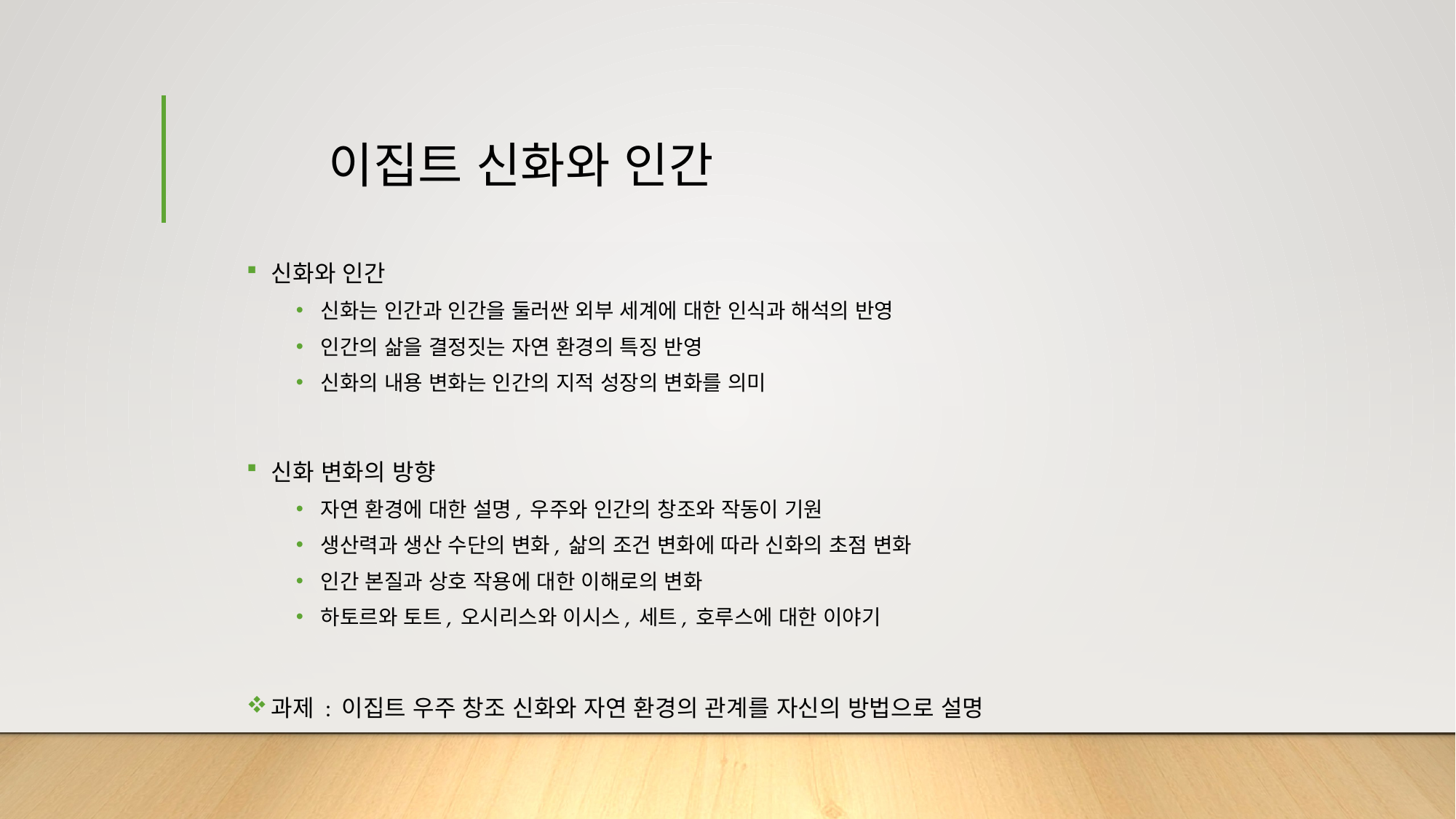

# 이집트 신화와 인간
신화와 인간
신화는 인간과 인간을 둘러싼 외부 세계에 대한 인식과 해석의 반영
인간의 삶을 결정짓는 자연 환경의 특징 반영
신화의 내용 변화는 인간의 지적 성장의 변화를 의미

신화 변화의 방향
자연 환경에 대한 설명, 우주와 인간의 창조와 작동이 기원
생산력과 생산 수단의 변화, 삶의 조건 변화에 따라 신화의 초점 변화
인간 본질과 상호 작용에 대한 이해로의 변화
하토르와 토트, 오시리스와 이시스, 세트, 호루스에 대한 이야기

과제 : 이집트 우주 창조 신화와 자연 환경의 관계를 자신의 방법으로 설명